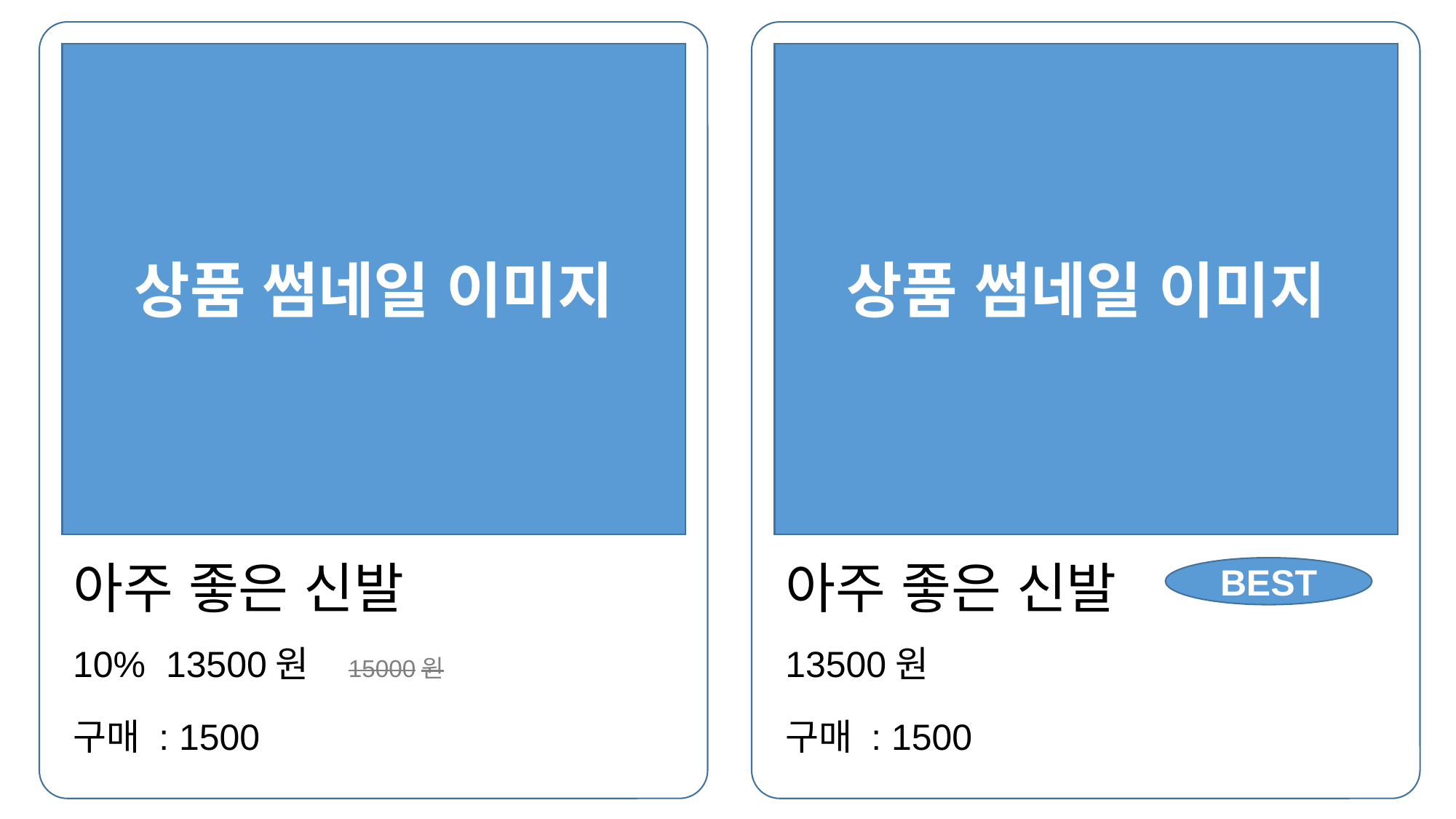

상품 썸네일 이미지
상품 썸네일 이미지
아주 좋은 신발
ㅁ
10%  13500원   15000원

구매 : 1500
아주 좋은 신발
ㅁ
13500원

구매 : 1500
BEST